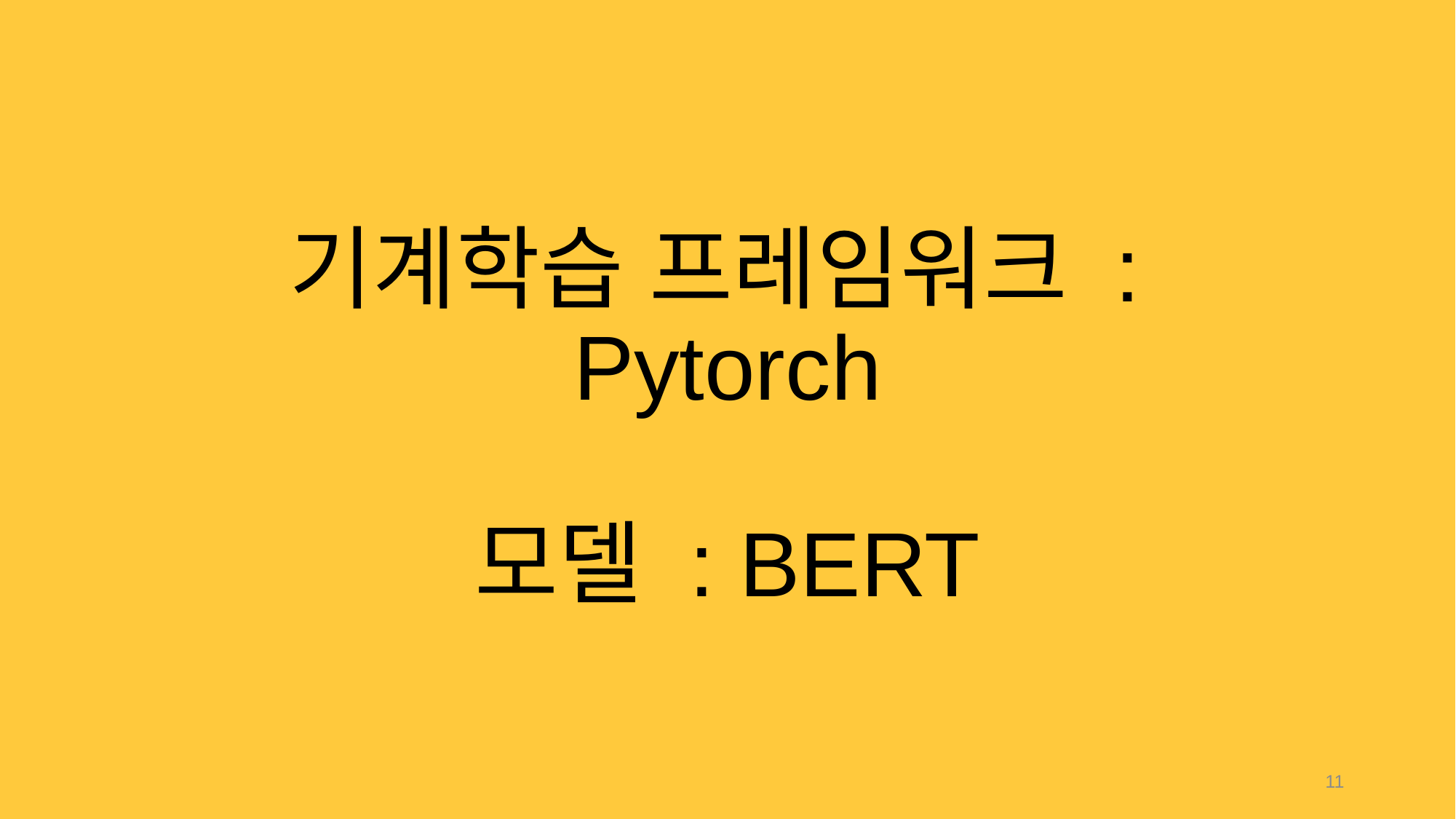

# 기계학습 프레임워크 : Pytorch 모델 : BERT
11